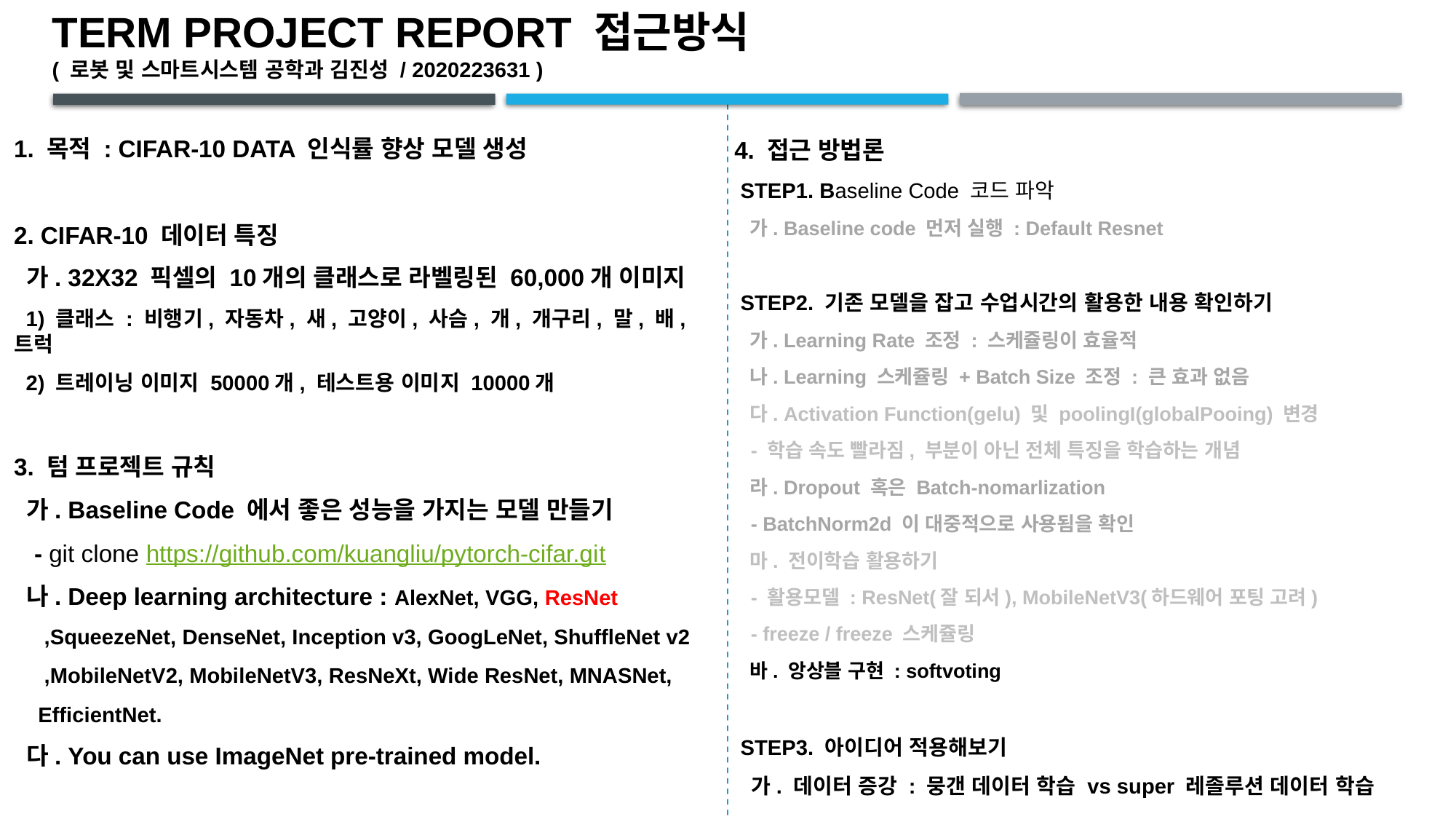

Term Project REPORT 접근방식
( 로봇 및 스마트시스템 공학과 김진성 / 2020223631 )

1. 목적 : Cifar-10 Data 인식률 향상 모델 생성

2. CIFAR-10 데이터 특징
 가. 32x32 픽셀의 10개의 클래스로 라벨링된 60,000개 이미지
  1) 클래스 : 비행기, 자동차, 새, 고양이, 사슴, 개, 개구리, 말, 배, 트럭
  2) 트레이닝 이미지 50000개, 테스트용 이미지 10000개

3. 텀 프로젝트 규칙
 가. Baseline Code 에서 좋은 성능을 가지는 모델 만들기
   - git clone https://github.com/kuangliu/pytorch-cifar.git
 나. Deep learning architecture : AlexNet, VGG, ResNet
     ,SqueezeNet, DenseNet, Inception v3, GoogLeNet, ShuffleNet v2
     ,MobileNetV2, MobileNetV3, ResNeXt, Wide ResNet, MNASNet,
    EfficientNet.
 다. You can use ImageNet pre-trained model.
4. 접근 방법론
 STEP1. Baseline Code 코드 파악
  가. Baseline code 먼저 실행 : Default Resnet

 STEP2. 기존 모델을 잡고 수업시간의 활용한 내용 확인하기
  가. Learning Rate 조정 : 스케쥴링이 효율적
  나. Learning 스케쥴링 + Batch Size 조정 : 큰 효과 없음
  다. Activation Function(gelu) 및 poolingI(globalPooing) 변경
   - 학습 속도 빨라짐, 부분이 아닌 전체 특징을 학습하는 개념
  라. Dropout 혹은 Batch-nomarlization
   - BatchNorm2d 이 대중적으로 사용됨을 확인
  마. 전이학습 활용하기
   - 활용모델 : ResNet(잘 되서), MobileNetV3(하드웨어 포팅 고려)
   - freeze / freeze 스케쥴링
  바. 앙상블 구현 : softvoting

 STEP3. 아이디어 적용해보기
  가. 데이터 증강 : 뭉갠 데이터 학습 vs super 레졸루션 데이터 학습